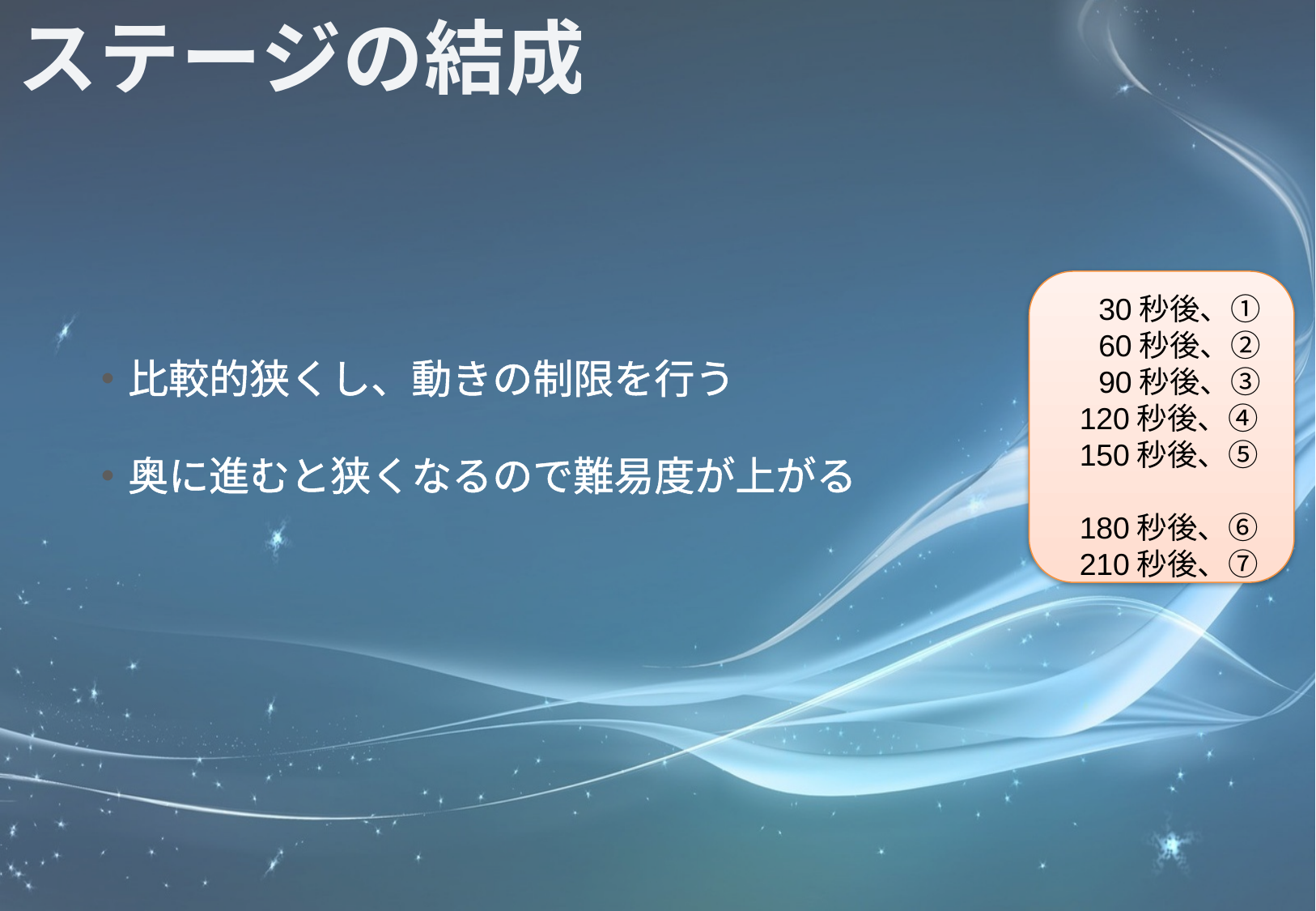

ステージの結成
　 30秒後、①
　 60秒後、②
　 90秒後、③
   120秒後、④
   150秒後、⑤
   180秒後、⑥
   210秒後、⑦
・比較的狭くし、動きの制限を行う

・奥に進むと狭くなるので難易度が上がる